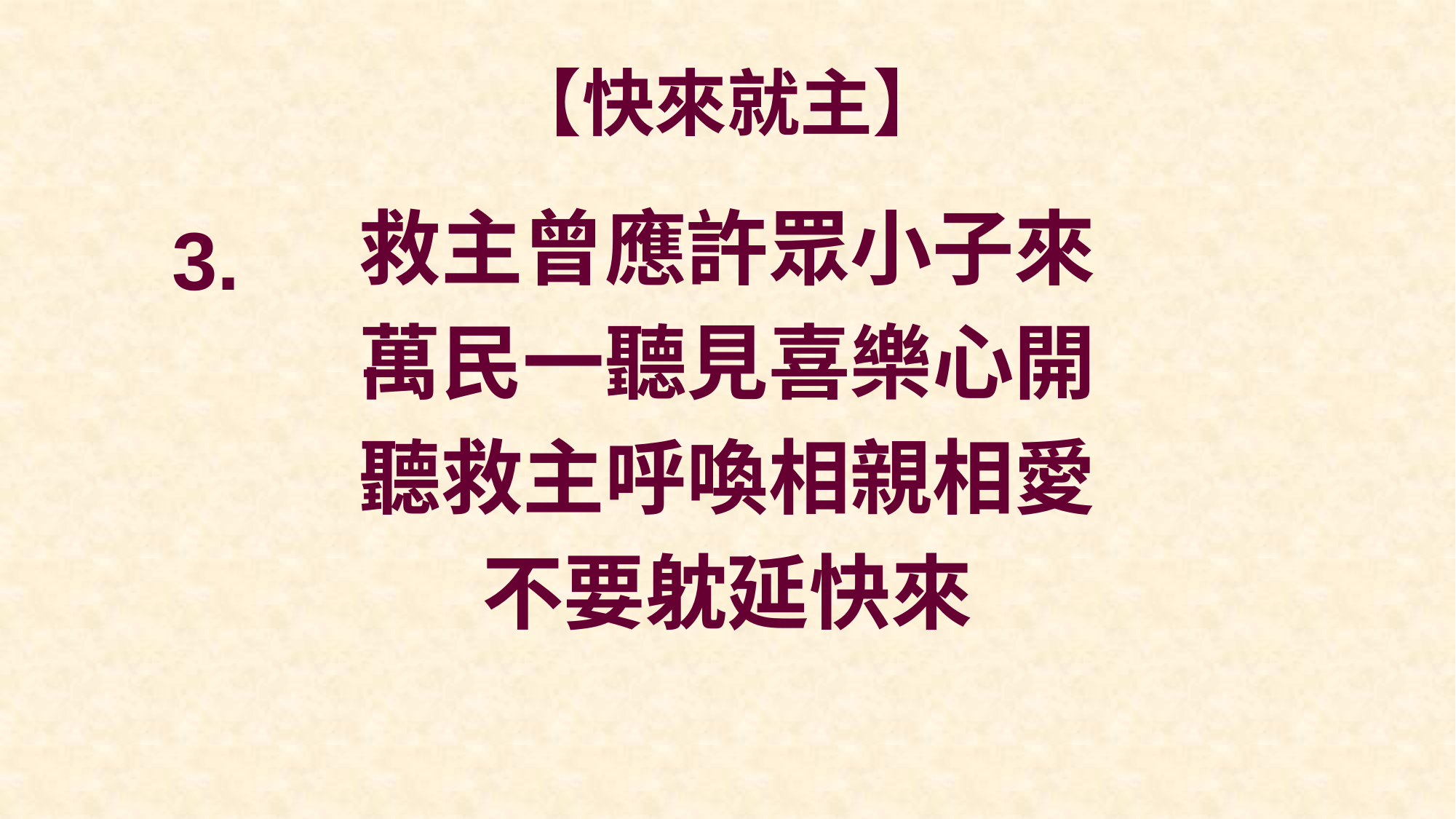

# 【快來就主】
救主曾應許眾小子來
萬民一聽見喜樂心開
聽救主呼喚相親相愛
不要躭延快來
3.